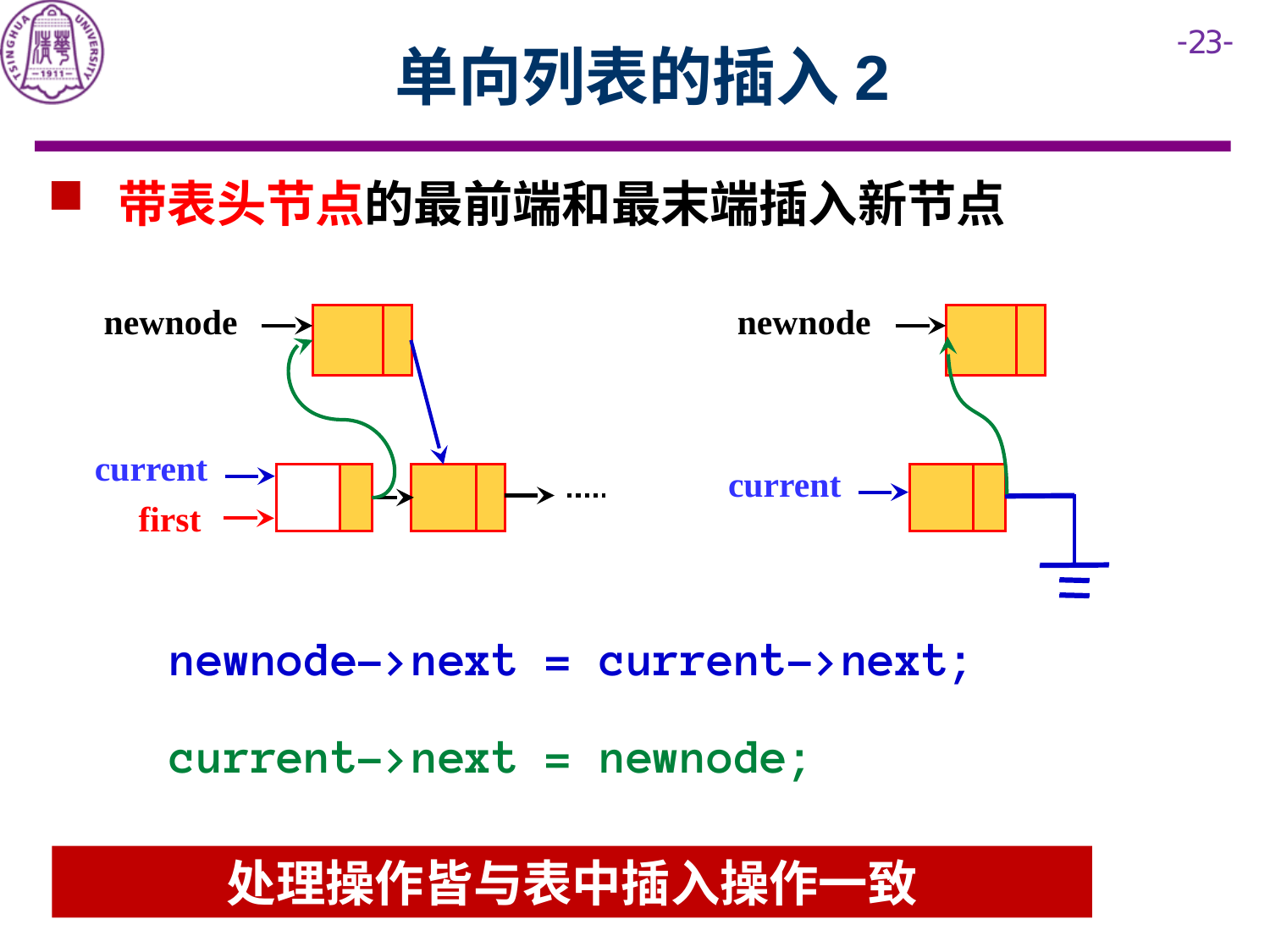

# 单向列表的插入2
 带表头节点的最前端和最末端插入新节点
newnode
newnode

current
current

first
newnode->next = current->next;

current->next = newnode;
处理操作皆与表中插入操作一致